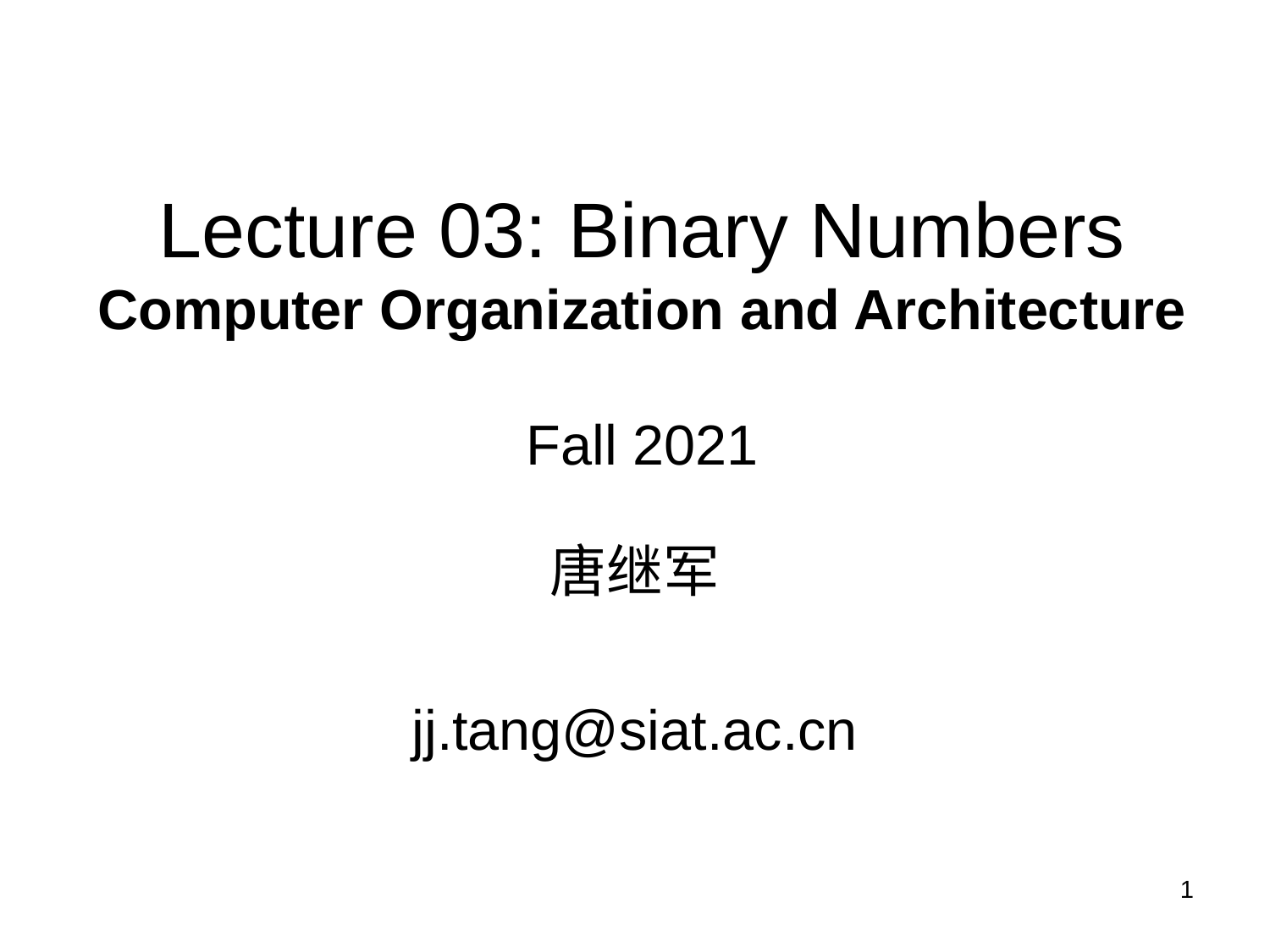

# Lecture 03: Binary Numbers Computer Organization and Architecture Fall 2021
唐继军

jj.tang@siat.ac.cn
1